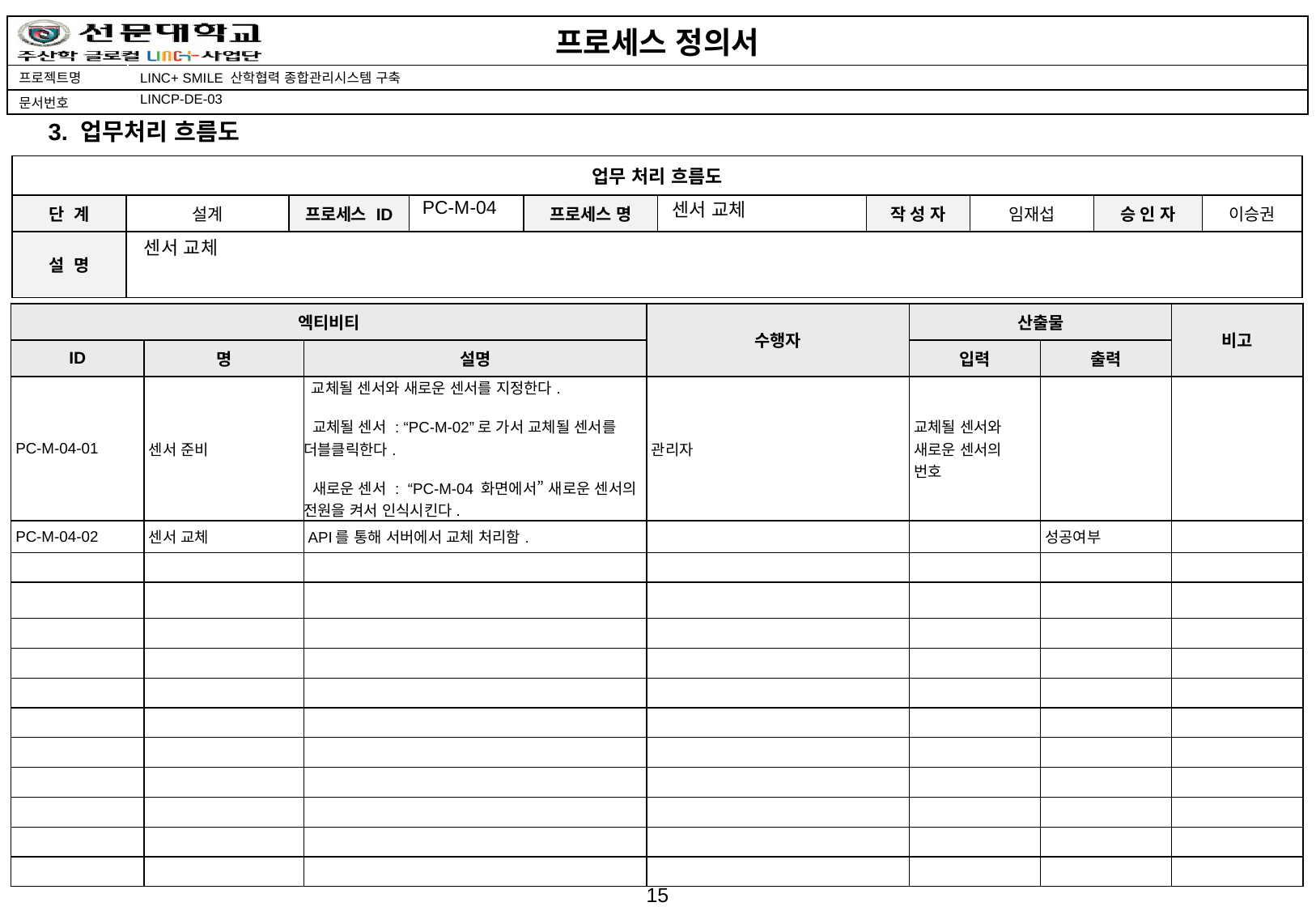

3. 업무처리 흐름도
PC-M-04
센서 교체
센서 교체
| 엑티비티 |  |  | 수행자 | 산출물 |  | 비고 |
| --- | --- | --- | --- | --- | --- | --- |
| ID | 명 | 설명 |  | 입력 | 출력 |  |
| PC-M-04-01 | 센서 준비 | 교체될 센서와 새로운 센서를 지정한다. 교체될 센서 : “PC-M-02”로 가서 교체될 센서를 더블클릭한다. 새로운 센서 : “PC-M-04 화면에서” 새로운 센서의 전원을 켜서 인식시킨다. | 관리자 | 교체될 센서와 새로운 센서의 번호 |  |  |
| PC-M-04-02 | 센서 교체 | API를 통해 서버에서 교체 처리함. |  |  | 성공여부 |  |
|  |  |  |  |  |  |  |
|  |  |  |  |  |  |  |
|  |  |  |  |  |  |  |
|  |  |  |  |  |  |  |
|  |  |  |  |  |  |  |
|  |  |  |  |  |  |  |
|  |  |  |  |  |  |  |
|  |  |  |  |  |  |  |
|  |  |  |  |  |  |  |
|  |  |  |  |  |  |  |
|  |  |  |  |  |  |  |